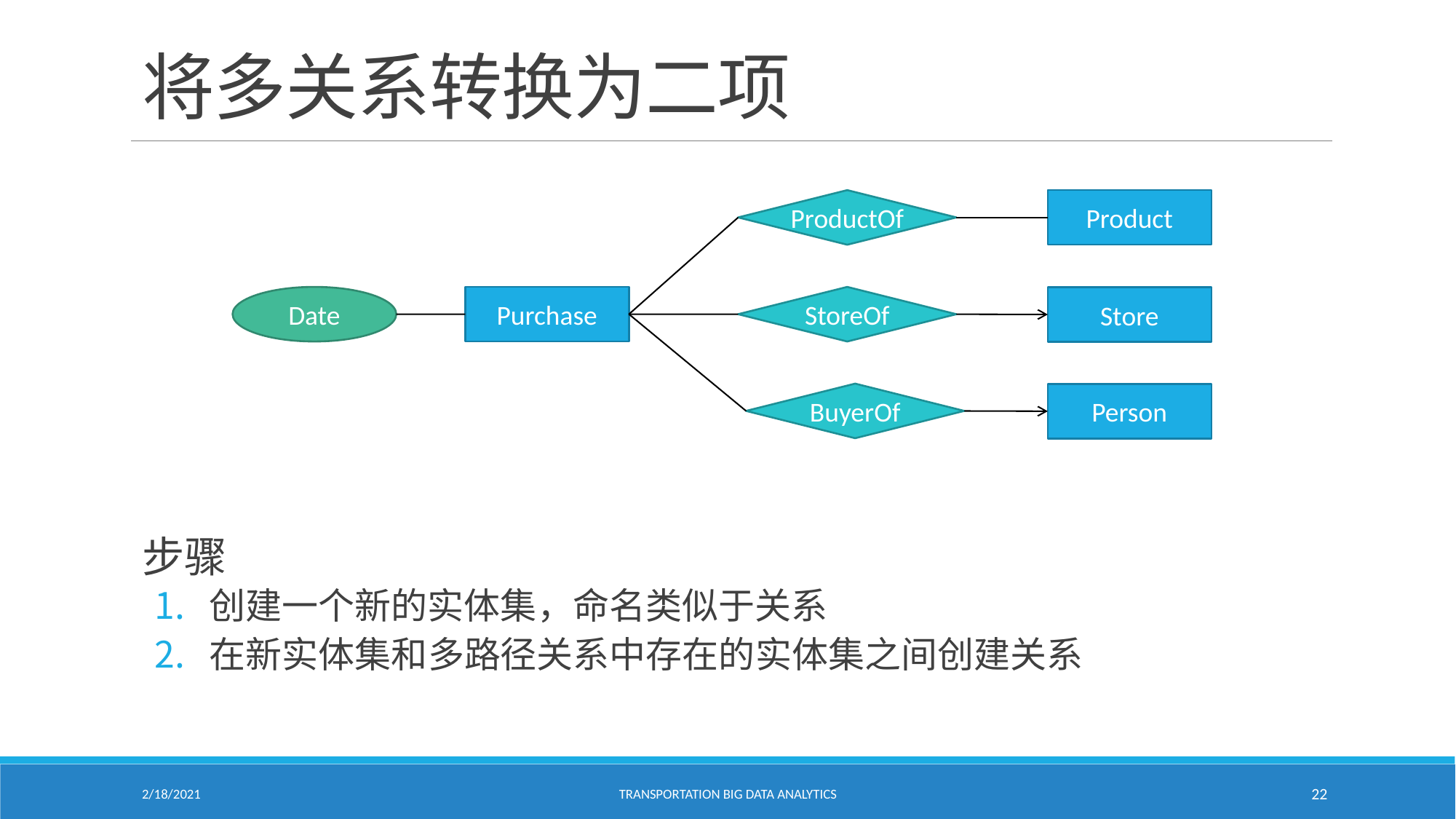

# 将多关系转换为二项
ProductOf
Product
Date
Purchase
StoreOf
Store
BuyerOf
Person
步骤
创建一个新的实体集，命名类似于关系
在新实体集和多路径关系中存在的实体集之间创建关系
2/18/2021
Transportation Big Data Analytics
22